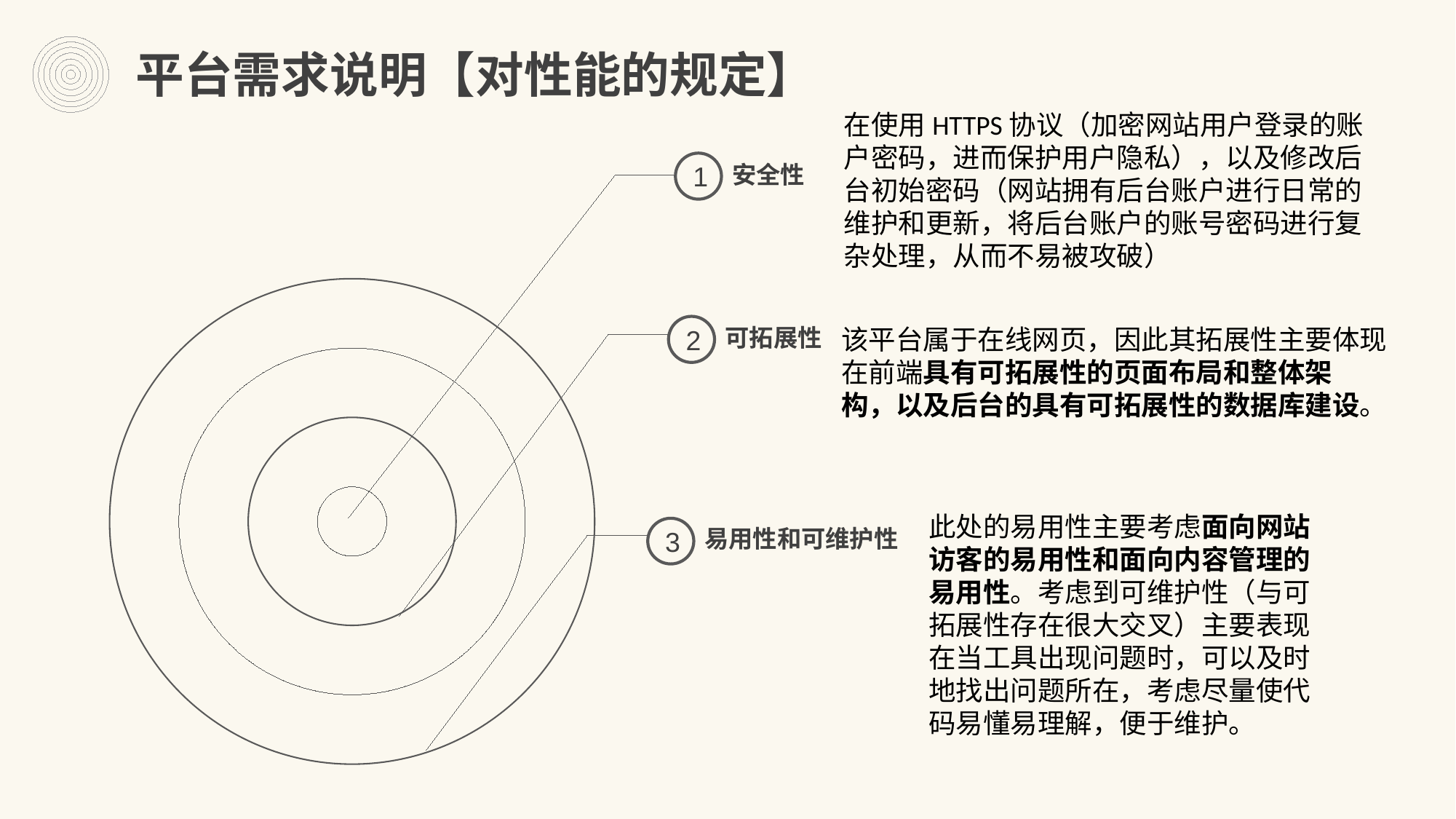

平台需求说明【对性能的规定】
在使用HTTPS协议（加密网站用户登录的账
户密码，进而保护用户隐私），以及修改后台初始密码（网站拥有后台账户进行日常的维护和更新，将后台账户的账号密码进行复杂处理，从而不易被攻破）
1
安全性

2
可拓展性
该平台属于在线网页，因此其拓展性主要体现在前端具有可拓展性的页面布局和整体架
构，以及后台的具有可拓展性的数据库建设。

此处的易用性主要考虑面向网站访客的易用性和面向内容管理的易用性。考虑到可维护性（与可拓展性存在很大交叉）主要表现在当工具出现问题时，可以及时地找出问题所在，考虑尽量使代码易懂易理解，便于维护。
3
易用性和可维护性